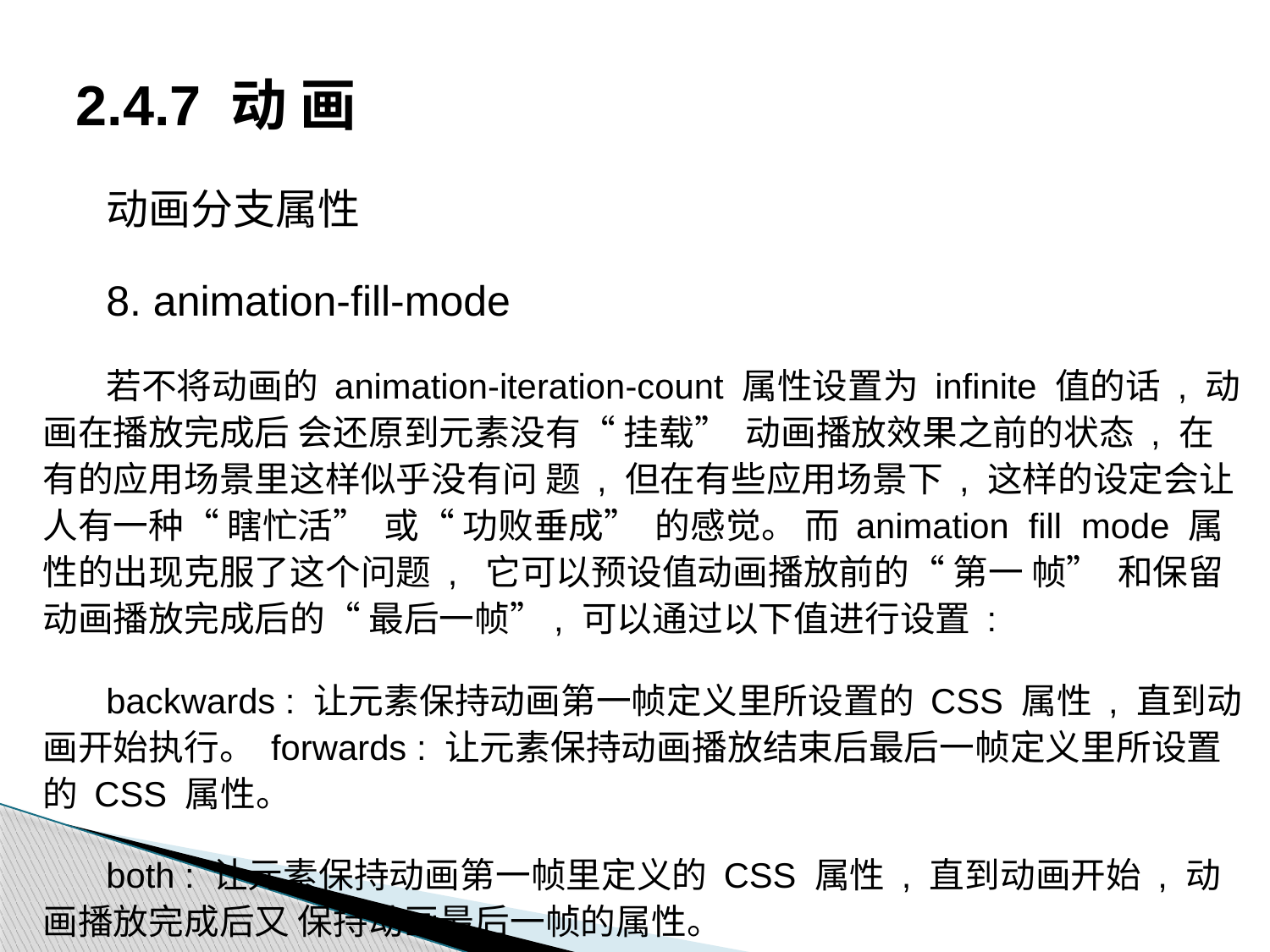

# 2.4.7 动 画
动画分支属性
8. animation-fill-mode
若不将动画的 animation-iteration-count 属性设置为 infinite 值的话 , 动画在播放完成后 会还原到元素没有“ 挂载”  动画播放效果之前的状态 , 在有的应用场景里这样似乎没有问 题 , 但在有些应用场景下 , 这样的设定会让人有一种“ 瞎忙活”  或“ 功败垂成”  的感觉。 而 animation  fill  mode 属性的出现克服了这个问题 ,  它可以预设值动画播放前的“ 第一 帧”  和保留动画播放完成后的“ 最后一帧”, 可以通过以下值进行设置 :
backwards : 让元素保持动画第一帧定义里所设置的 CSS 属性 , 直到动画开始执行。 forwards : 让元素保持动画播放结束后最后一帧定义里所设置的 CSS 属性。
both : 让元素保持动画第一帧里定义的 CSS 属性 , 直到动画开始 , 动画播放完成后又 保持动画最后一帧的属性。